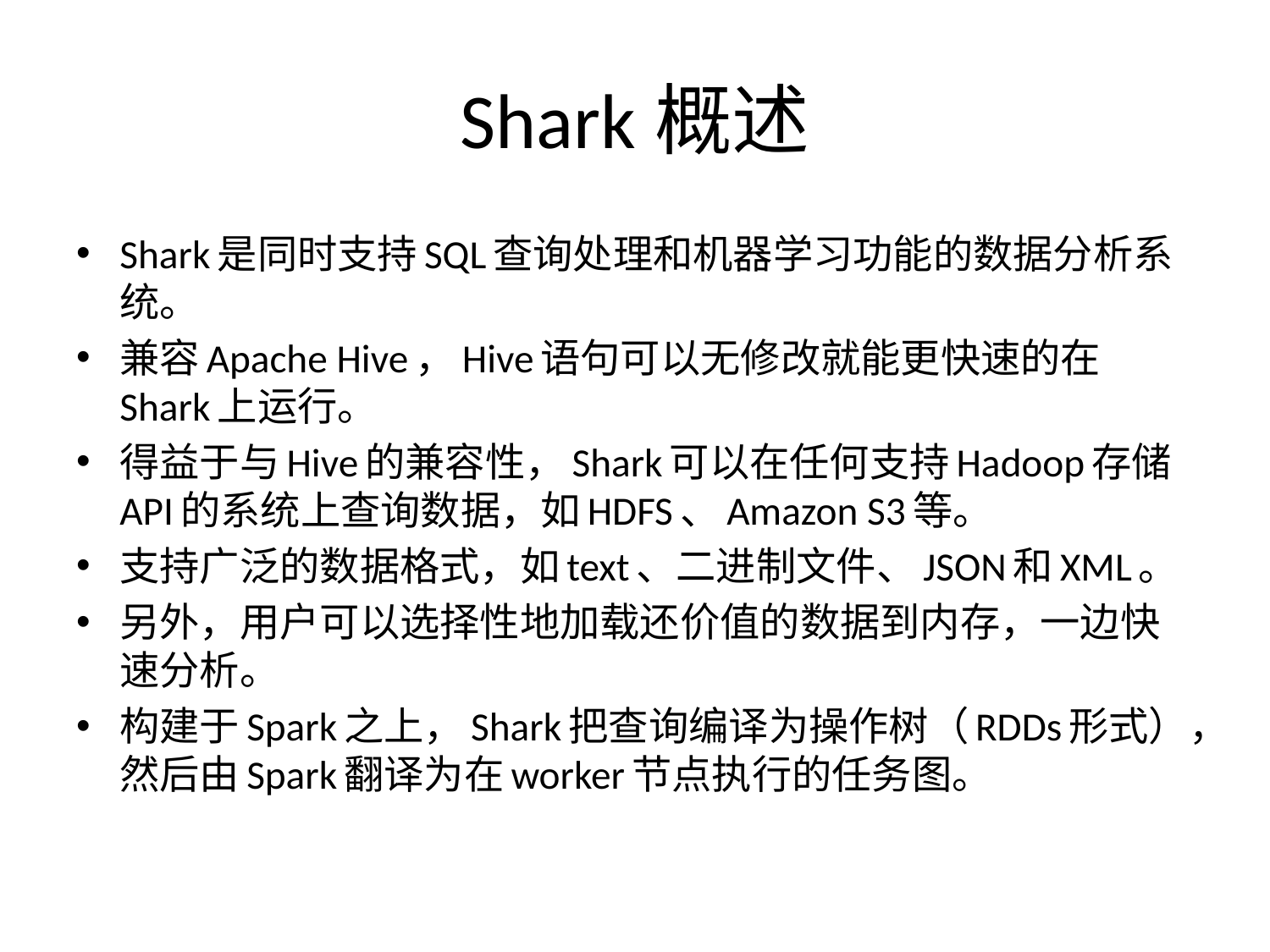

# Shark概述
Shark是同时支持SQL查询处理和机器学习功能的数据分析系统。
兼容Apache Hive，Hive语句可以无修改就能更快速的在Shark上运行。
得益于与Hive的兼容性，Shark可以在任何支持Hadoop存储API的系统上查询数据，如HDFS、Amazon S3等。
支持广泛的数据格式，如text、二进制文件、JSON和XML。
另外，用户可以选择性地加载还价值的数据到内存，一边快速分析。
构建于Spark之上，Shark把查询编译为操作树（RDDs形式），然后由Spark翻译为在worker节点执行的任务图。